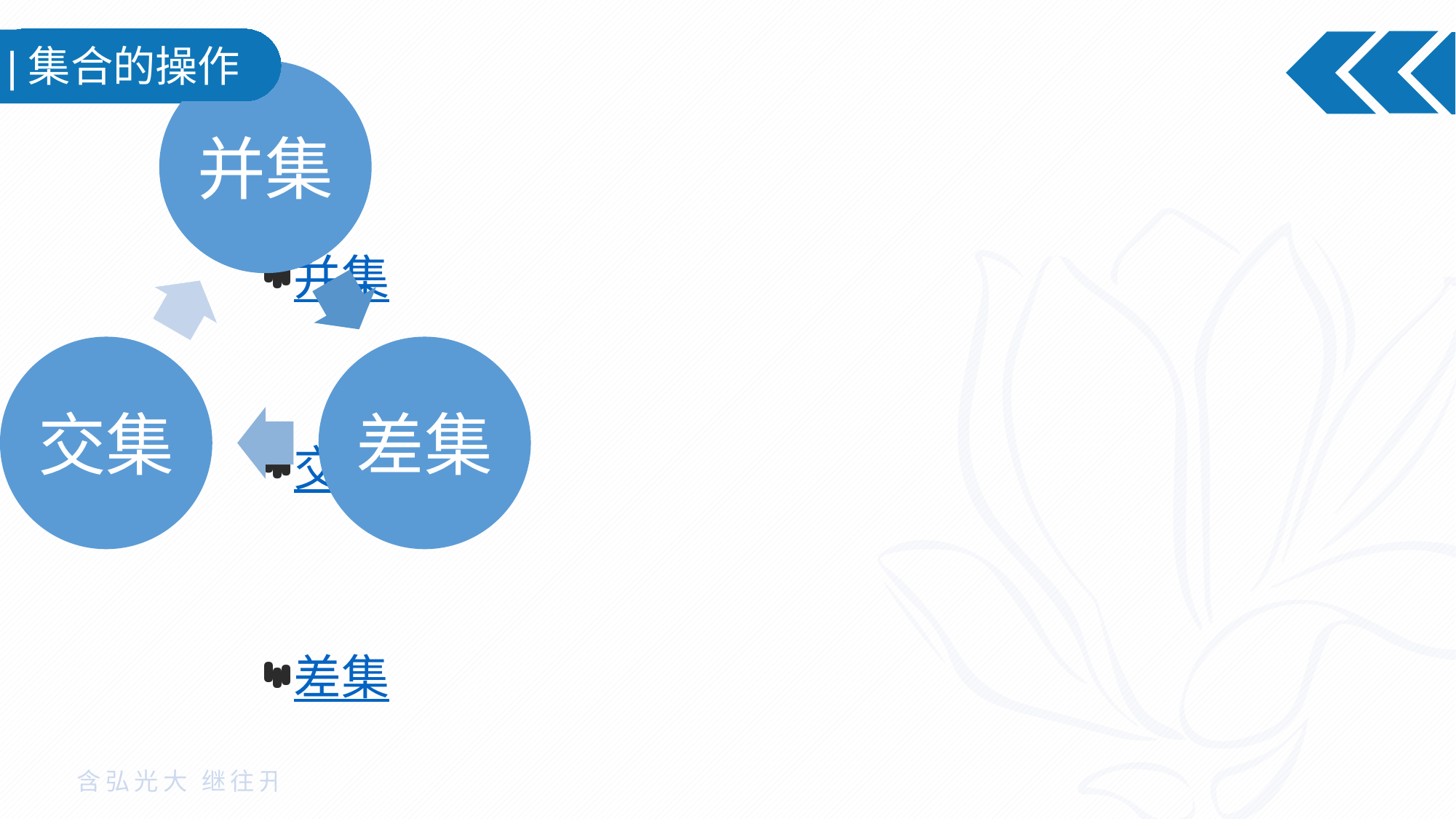

|集合的操作

并集

差集

交集

并集

交集

差集